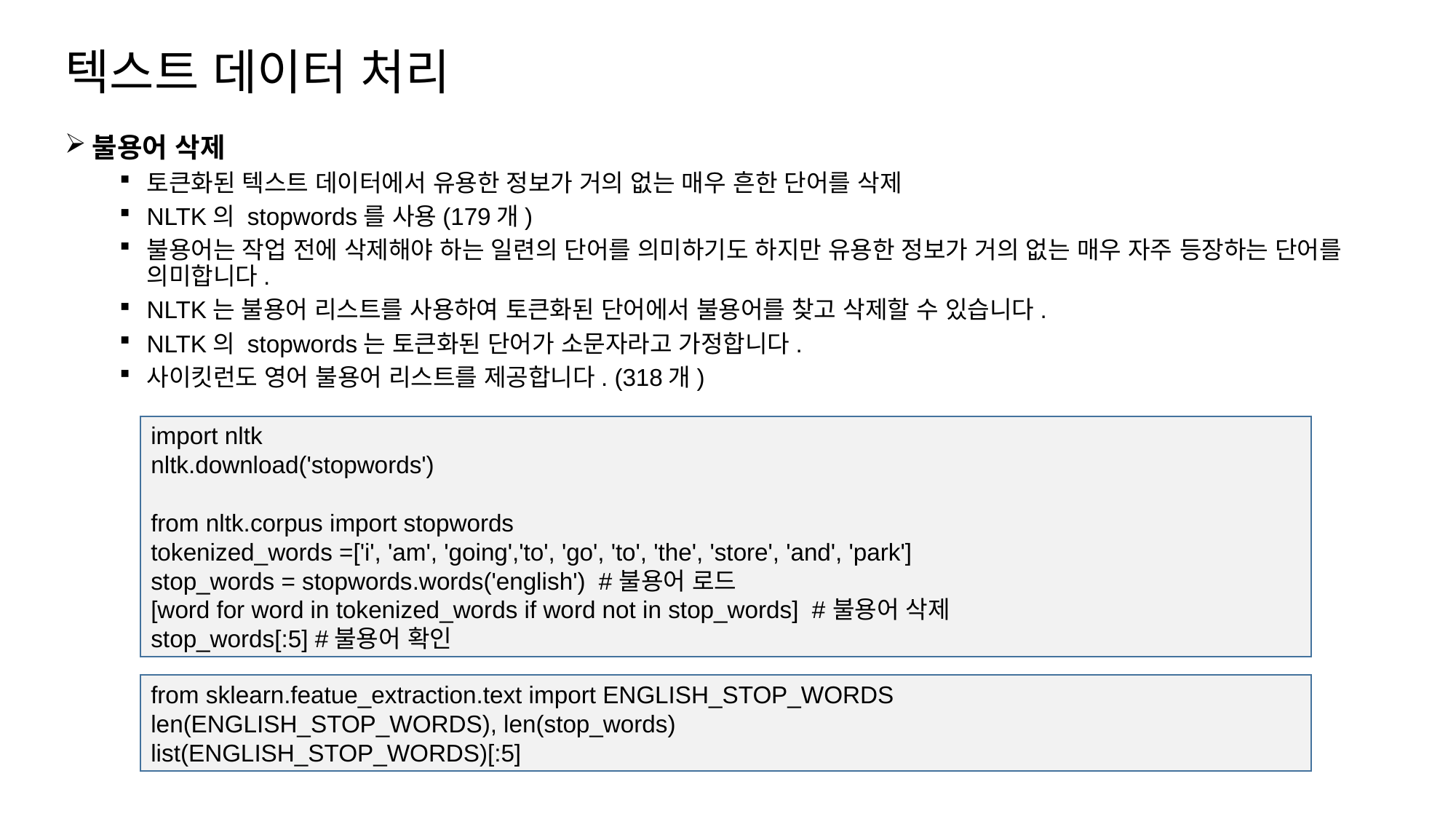

# 텍스트 데이터 처리
불용어 삭제
토큰화된 텍스트 데이터에서 유용한 정보가 거의 없는 매우 흔한 단어를 삭제
NLTK의 stopwords를 사용(179개)
불용어는 작업 전에 삭제해야 하는 일련의 단어를 의미하기도 하지만 유용한 정보가 거의 없는 매우 자주 등장하는 단어를 의미합니다.
NLTK는 불용어 리스트를 사용하여 토큰화된 단어에서 불용어를 찾고 삭제할 수 있습니다.
NLTK의 stopwords는 토큰화된 단어가 소문자라고 가정합니다.
사이킷런도 영어 불용어 리스트를 제공합니다. (318개)
import nltk
nltk.download('stopwords')

from nltk.corpus import stopwords
tokenized_words =['i', 'am', 'going','to', 'go', 'to', 'the', 'store', 'and', 'park']
stop_words = stopwords.words('english')  #불용어 로드
[word for word in tokenized_words if word not in stop_words]  #불용어 삭제
stop_words[:5] #불용어 확인
from sklearn.featue_extraction.text import ENGLISH_STOP_WORDS
len(ENGLISH_STOP_WORDS), len(stop_words)
list(ENGLISH_STOP_WORDS)[:5]